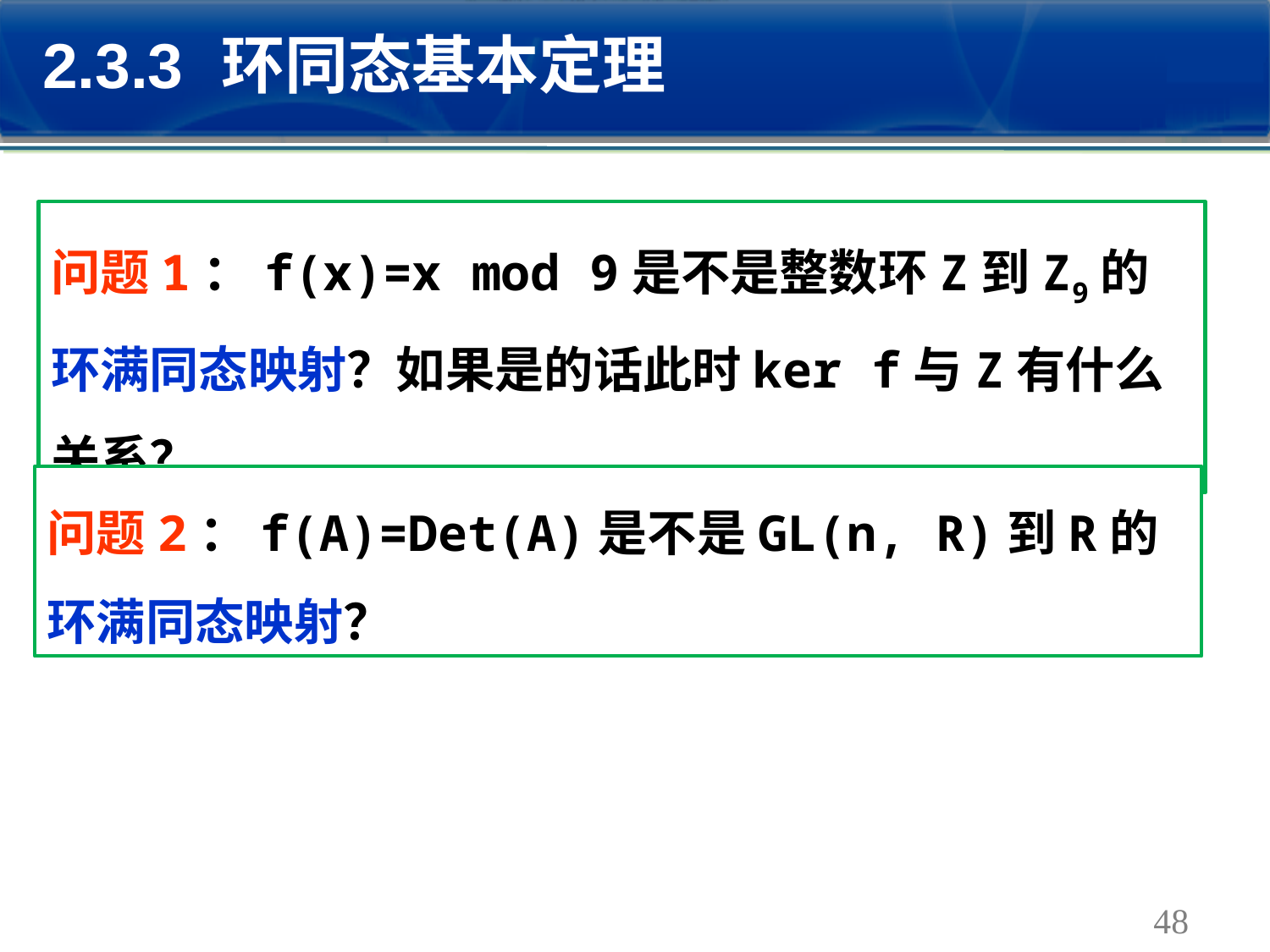

2.3.3 环同态基本定理
问题1：f(x)=x mod 9是不是整数环Z到Z9的环满同态映射？如果是的话此时ker f与Z有什么关系？
问题2：f(A)=Det(A)是不是GL(n, R)到R的环满同态映射？

48